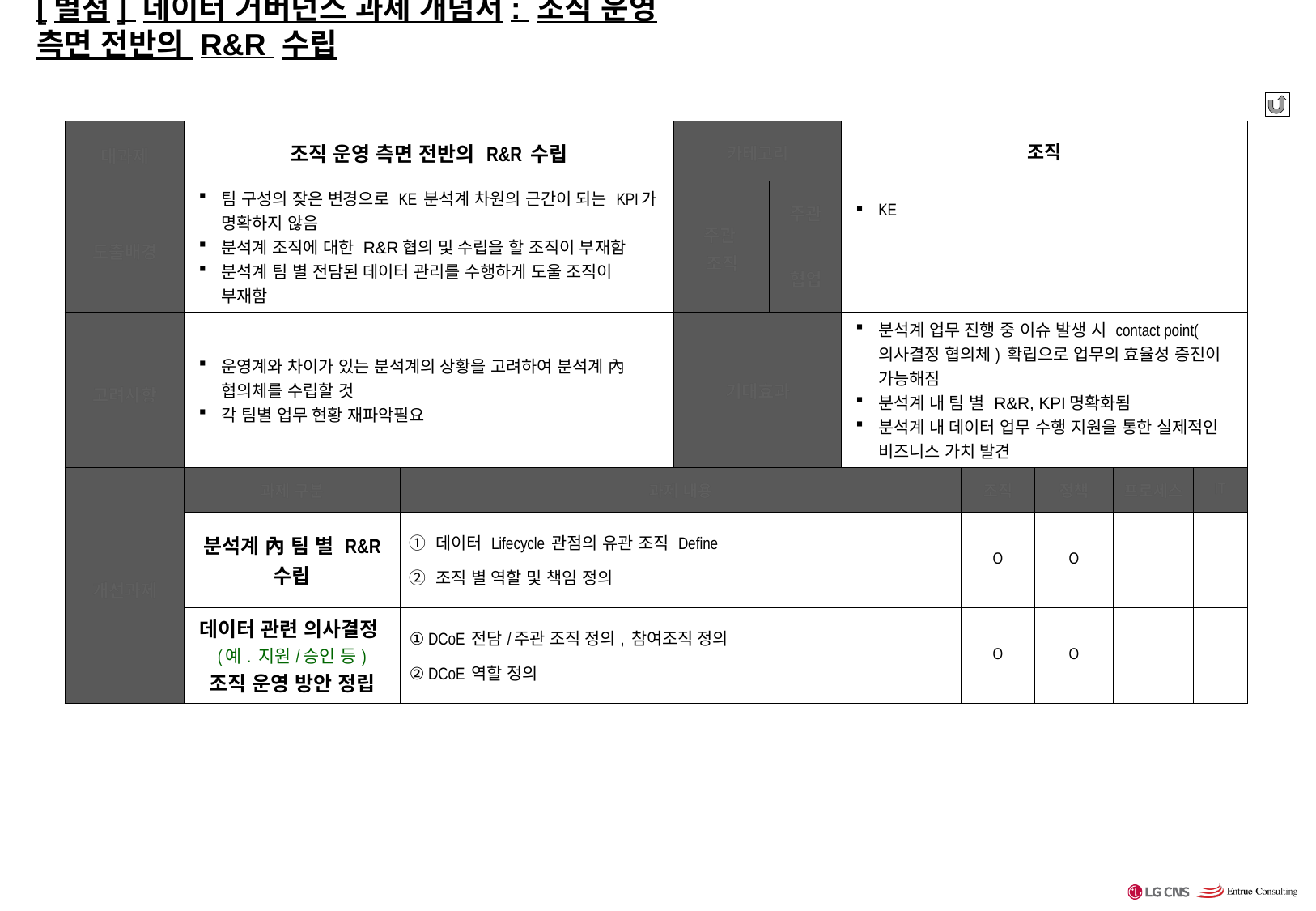

# [별첨] 데이터 거버넌스 과제 개념서: 조직 운영 측면 전반의 R&R 수립

| 대과제 | 조직 운영 측면 전반의 R&R 수립 |  | 카테고리 |  | 조직 |  |  |  |  |
| --- | --- | --- | --- | --- | --- | --- | --- | --- | --- |
| 도출배경 | 팀 구성의 잦은 변경으로 KE 분석계 차원의 근간이 되는 KPI가 명확하지 않음 분석계 조직에 대한 R&R협의 및 수립을 할 조직이 부재함 분석계 팀 별 전담된 데이터 관리를 수행하게 도울 조직이 부재함 |  | 주관 조직 | 주관 | KE |  |  |  |  |
|  |  |  |  | 협업 |  |  |  |  |  |
| 고려사항 | 운영계와 차이가 있는 분석계의 상황을 고려하여 분석계 內 협의체를 수립할 것 각 팀별 업무 현황 재파악필요 |  | 기대효과 |  | 분석계 업무 진행 중 이슈 발생 시 contact point(의사결정 협의체) 확립으로 업무의 효율성 증진이 가능해짐 분석계 내 팀 별 R&R, KPI명확화됨 분석계 내 데이터 업무 수행 지원을 통한 실제적인 비즈니스 가치 발견 |  |  |  |  |
| 개선과제 | 과제 구분 | 과제 내용 |  |  |  | 조직 | 정책 | 프로세스 | IT |
|  | 분석계 內 팀 별 R&R 수립 | ① 데이터 Lifecycle 관점의 유관 조직 Define ② 조직 별 역할 및 책임 정의 |  |  |  | O | O |  |  |
|  | 데이터 관련 의사결정(예. 지원/승인 등) 조직 운영 방안 정립 | ① DCoE 전담/주관 조직 정의, 참여조직 정의 ② DCoE 역할 정의 |  |  |  | O | O |  |  |